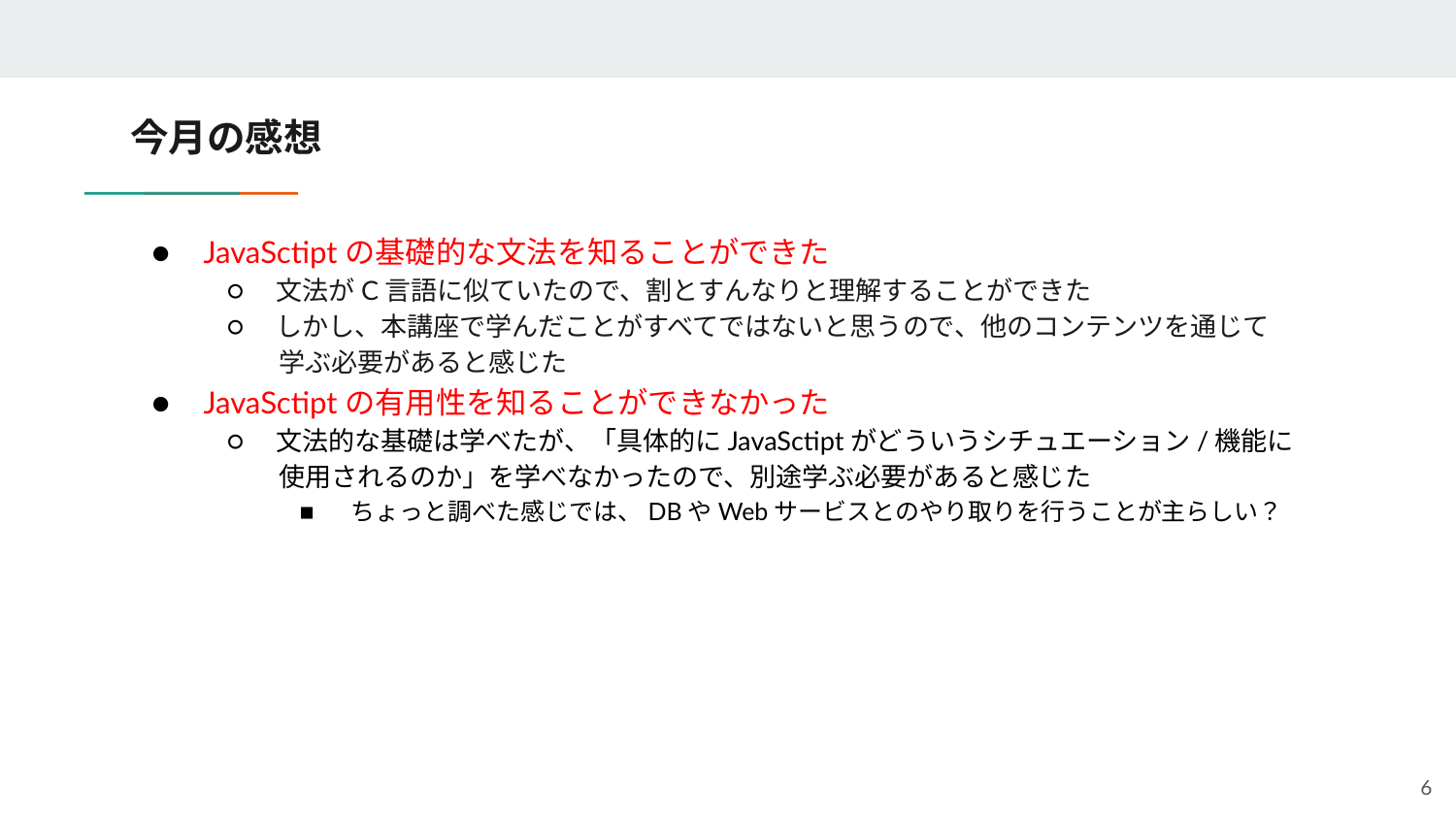

# 今月の感想
JavaSctiptの基礎的な文法を知ることができた
文法がC言語に似ていたので、割とすんなりと理解することができた
しかし、本講座で学んだことがすべてではないと思うので、他のコンテンツを通じて
　　学ぶ必要があると感じた
JavaSctiptの有用性を知ることができなかった
文法的な基礎は学べたが、「具体的にJavaSctiptがどういうシチュエーション/機能に
　　使用されるのか」を学べなかったので、別途学ぶ必要があると感じた
　ちょっと調べた感じでは、DBやWebサービスとのやり取りを行うことが主らしい？
6